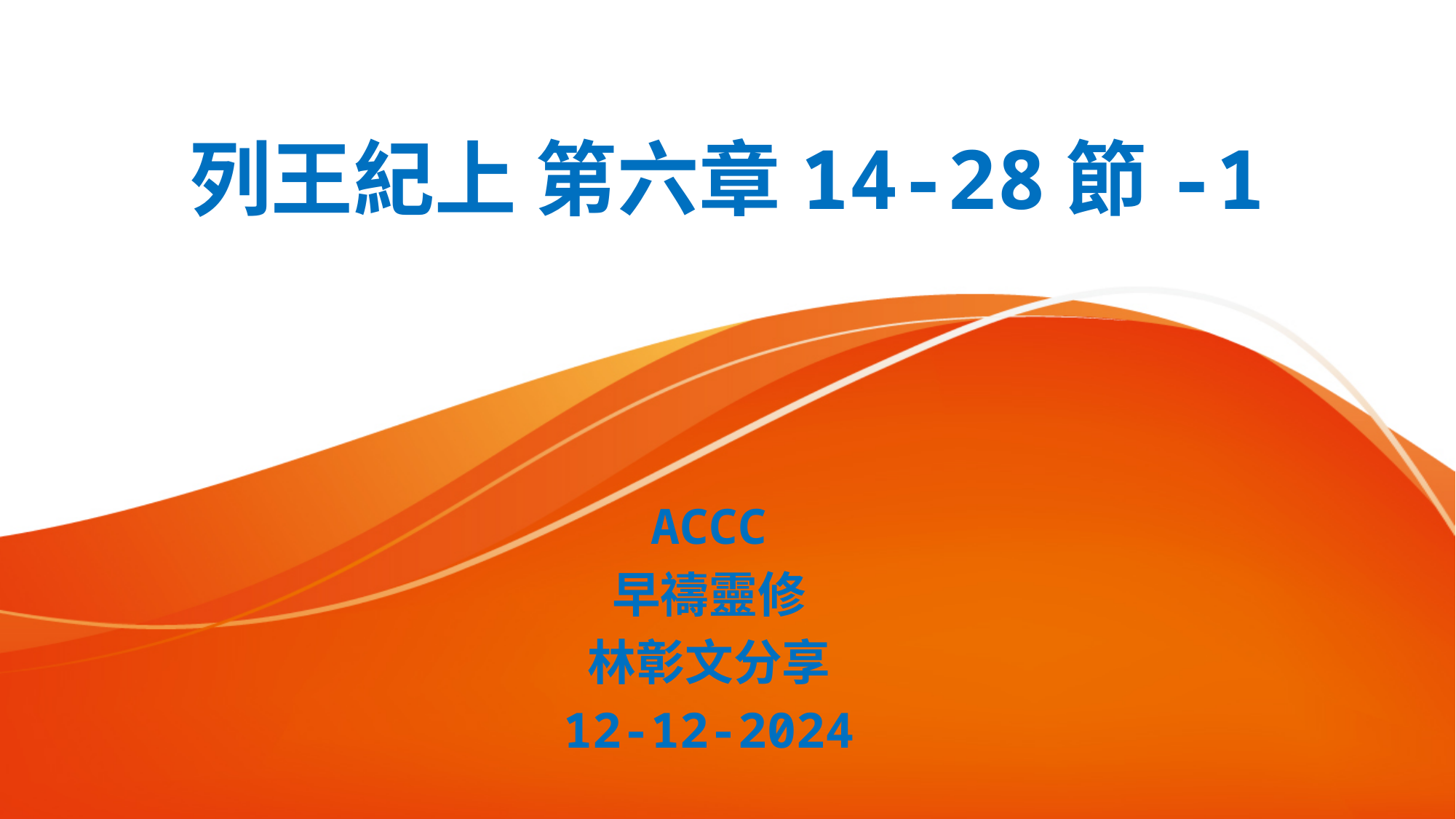

# 列王紀上 第六章14-28節-1

ACCC
早禱靈修
林彰文分享
12-12-2024